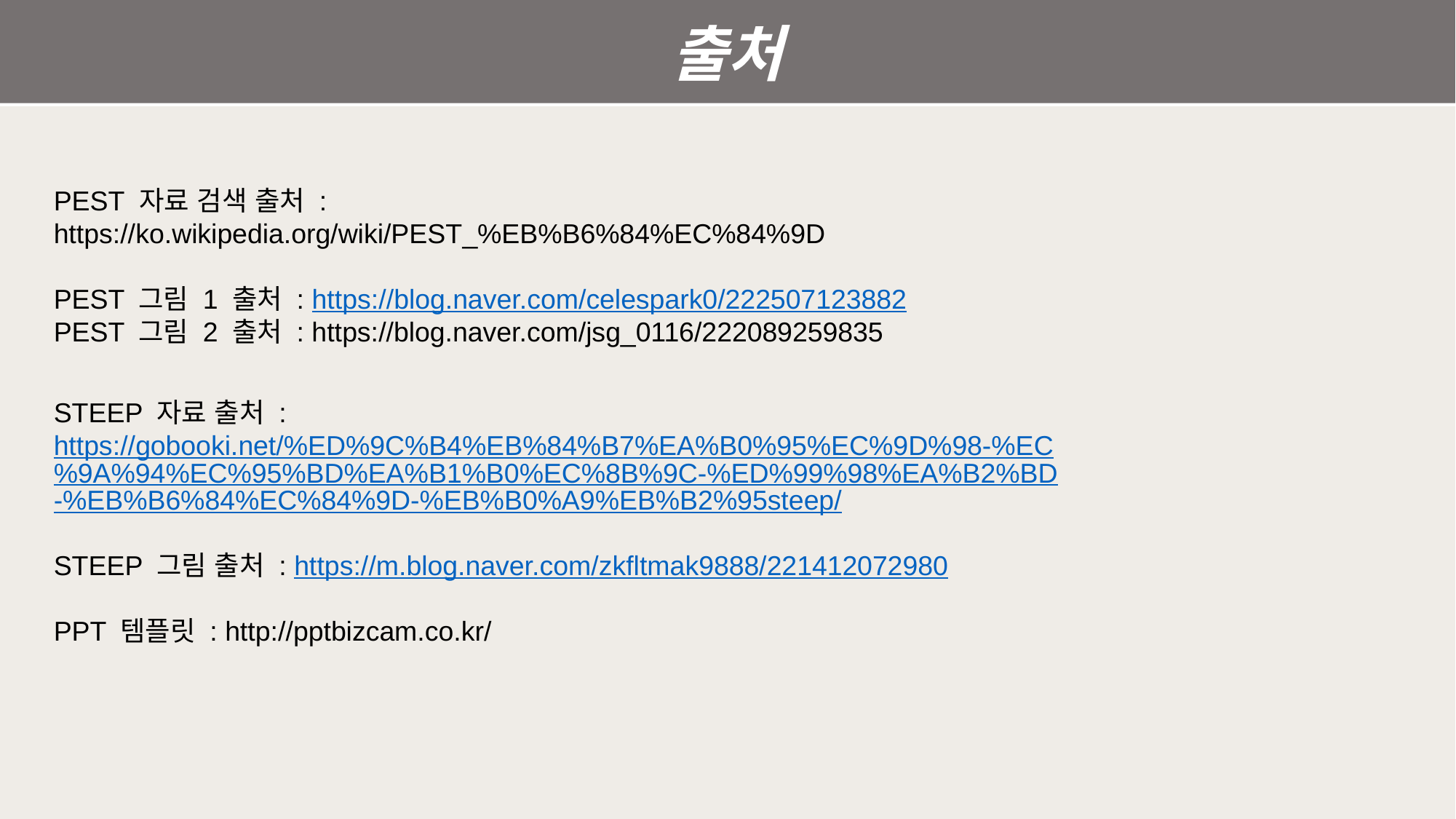

출처
PEST 자료 검색 출처 :
https://ko.wikipedia.org/wiki/PEST_%EB%B6%84%EC%84%9D

PEST 그림 1 출처 : https://blog.naver.com/celespark0/222507123882
PEST 그림 2 출처 : https://blog.naver.com/jsg_0116/222089259835
STEEP 자료 출처 :
https://gobooki.net/%ED%9C%B4%EB%84%B7%EA%B0%95%EC%9D%98-%EC%9A%94%EC%95%BD%EA%B1%B0%EC%8B%9C-%ED%99%98%EA%B2%BD-%EB%B6%84%EC%84%9D-%EB%B0%A9%EB%B2%95steep/

STEEP 그림 출처 : https://m.blog.naver.com/zkfltmak9888/221412072980

PPT 템플릿 : http://pptbizcam.co.kr/